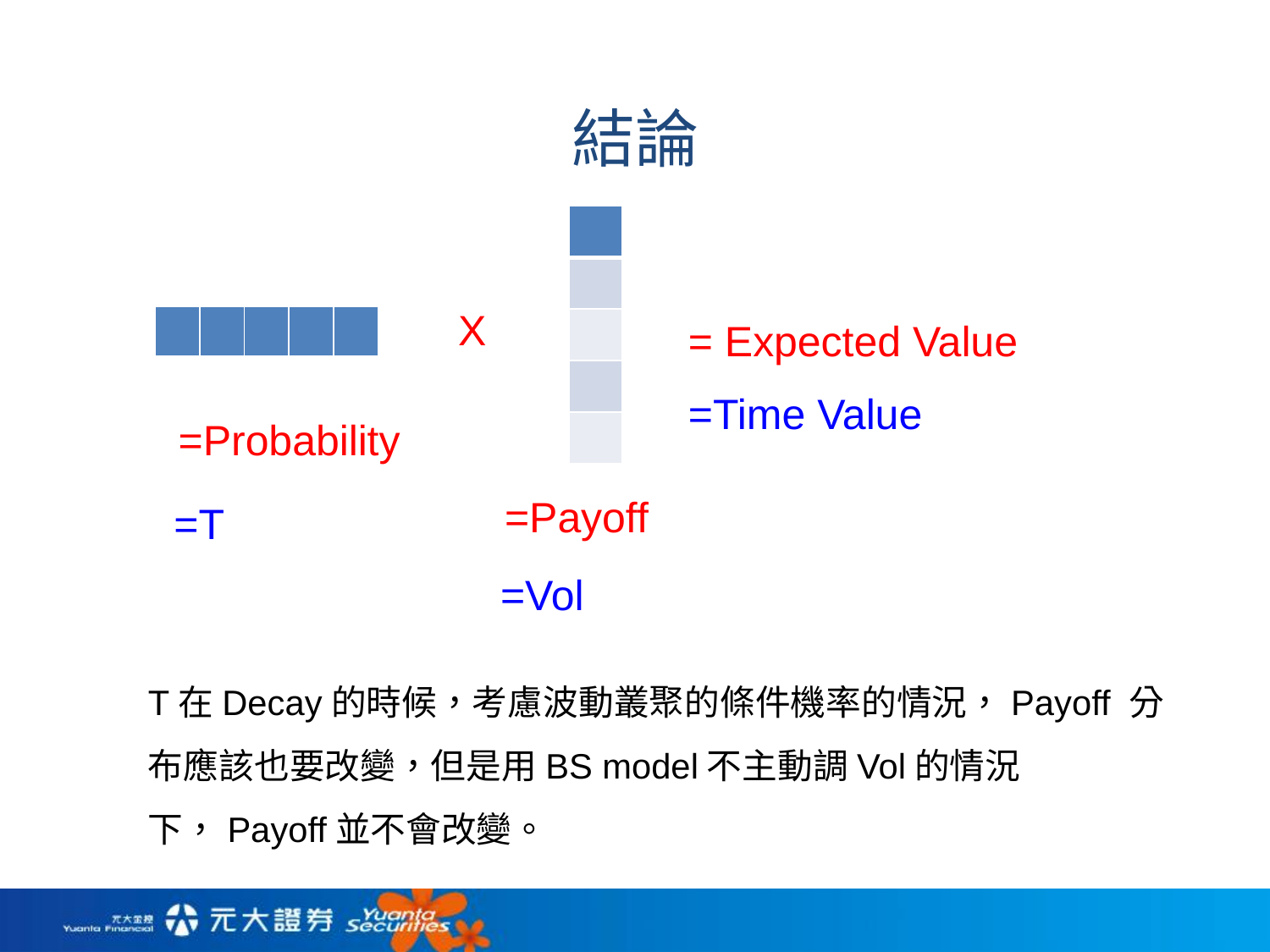

# 結論
|  |
| --- |
|  |
|  |
|  |
|  |
X
= Expected Value
|  |  |  |  |  |
| --- | --- | --- | --- | --- |
=Time Value
=Probability
=Payoff
=T
=Vol
T在Decay的時候，考慮波動叢聚的條件機率的情況，Payoff 分布應該也要改變，但是用BS model不主動調Vol的情況下，Payoff並不會改變。